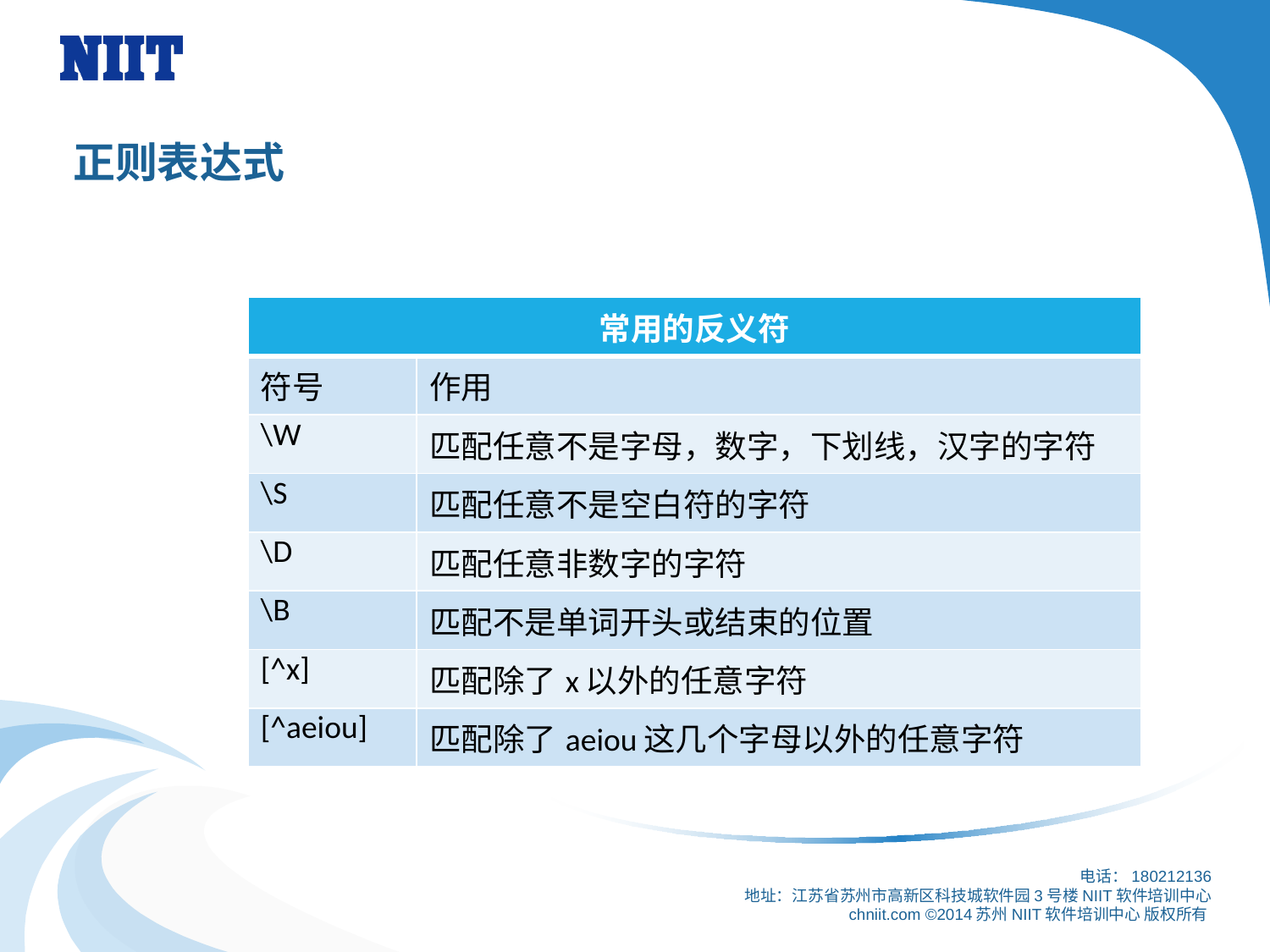

# 正则表达式
| 常用的反义符 |  |
| --- | --- |
| 符号 | 作用 |
| \W | 匹配任意不是字母，数字，下划线，汉字的字符 |
| \S | 匹配任意不是空白符的字符 |
| \D | 匹配任意非数字的字符 |
| \B | 匹配不是单词开头或结束的位置 |
| [^x] | 匹配除了x以外的任意字符 |
| [^aeiou] | 匹配除了aeiou这几个字母以外的任意字符 |
| 常用的限定符 |  |
| --- | --- |
| 符号 | 作用 |
| \* | 重复零次或更多次 |
| + | 重复一次或更多次 |
| ? | 重复零次或一次 |
| {n} | 重复n次 |
| {n,} | 重复n次或更多次 |
| {n,m} | 重复n到m次 |